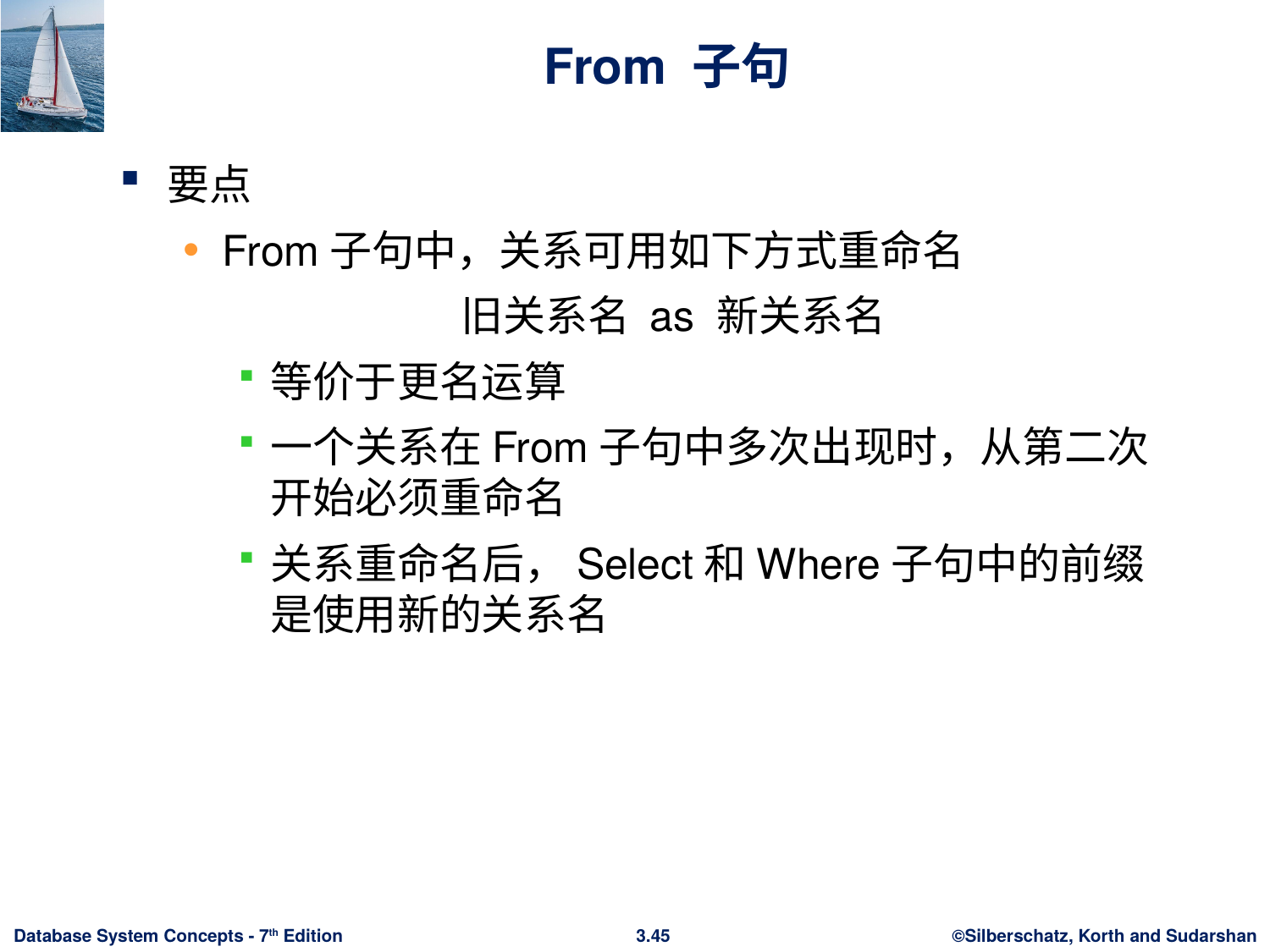

# From 子句
要点
From子句中，关系可用如下方式重命名
旧关系名 as 新关系名
等价于更名运算
一个关系在From子句中多次出现时，从第二次开始必须重命名
关系重命名后，Select和Where子句中的前缀是使用新的关系名